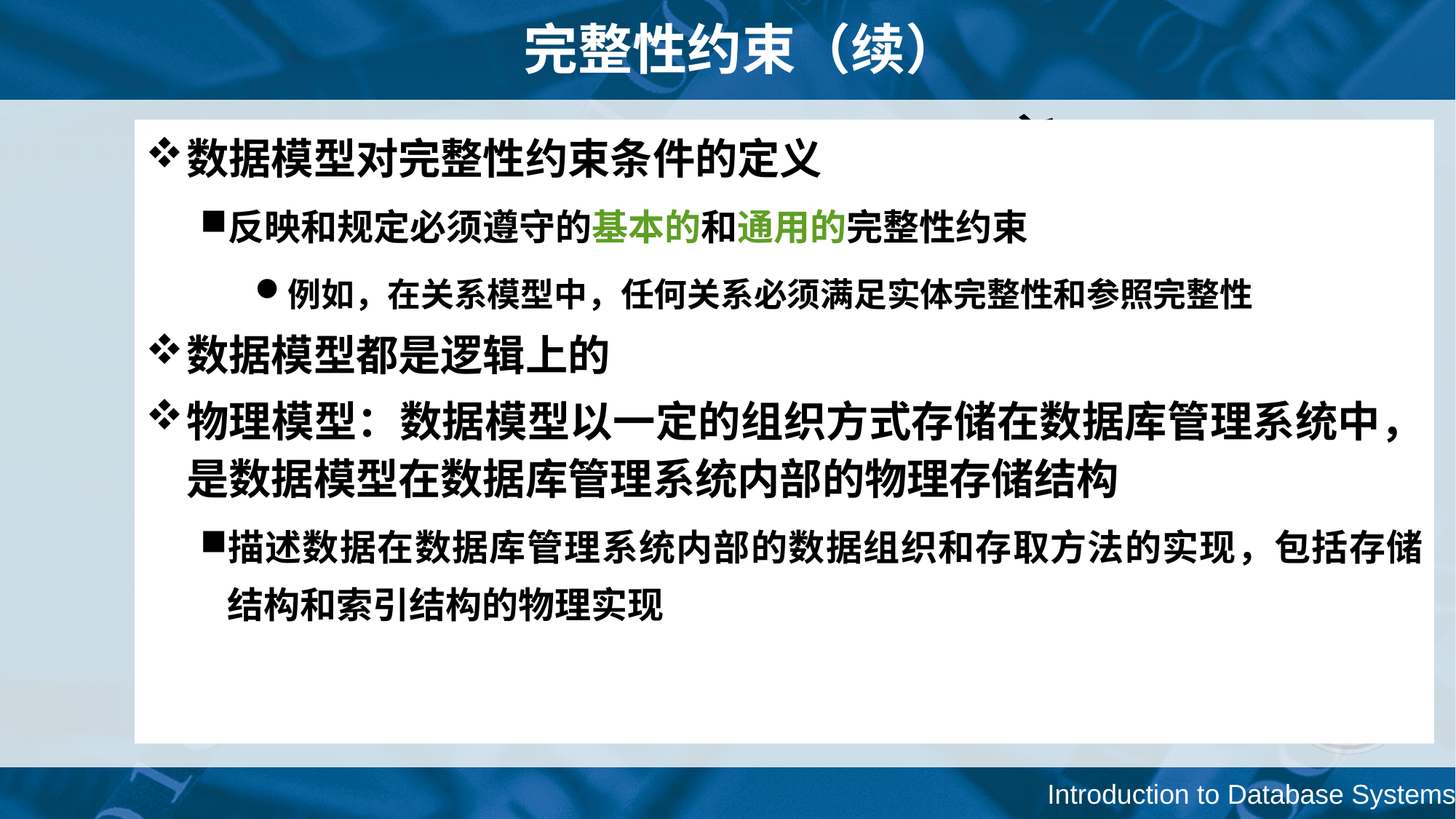

# 完整性约束（续）
数据模型对完整性约束条件的定义
反映和规定必须遵守的基本的和通用的完整性约束
例如，在关系模型中，任何关系必须满足实体完整性和参照完整性
数据模型都是逻辑上的
物理模型：数据模型以一定的组织方式存储在数据库管理系统中，是数据模型在数据库管理系统内部的物理存储结构
描述数据在数据库管理系统内部的数据组织和存取方法的实现，包括存储结构和索引结构的物理实现